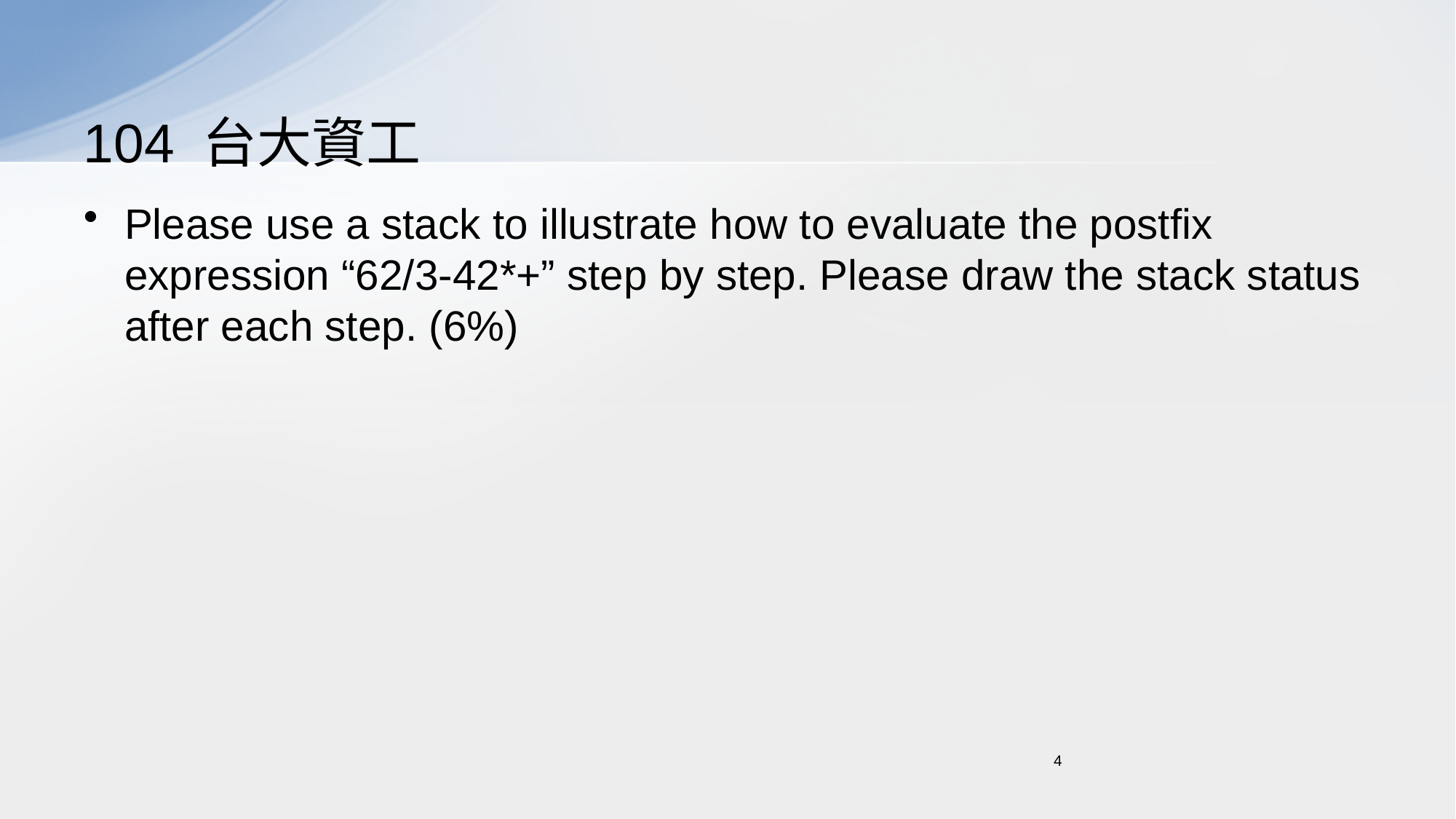

# 104 台大資工
Please use a stack to illustrate how to evaluate the postfix expression “62/3-42*+” step by step. Please draw the stack status after each step. (6%)
4